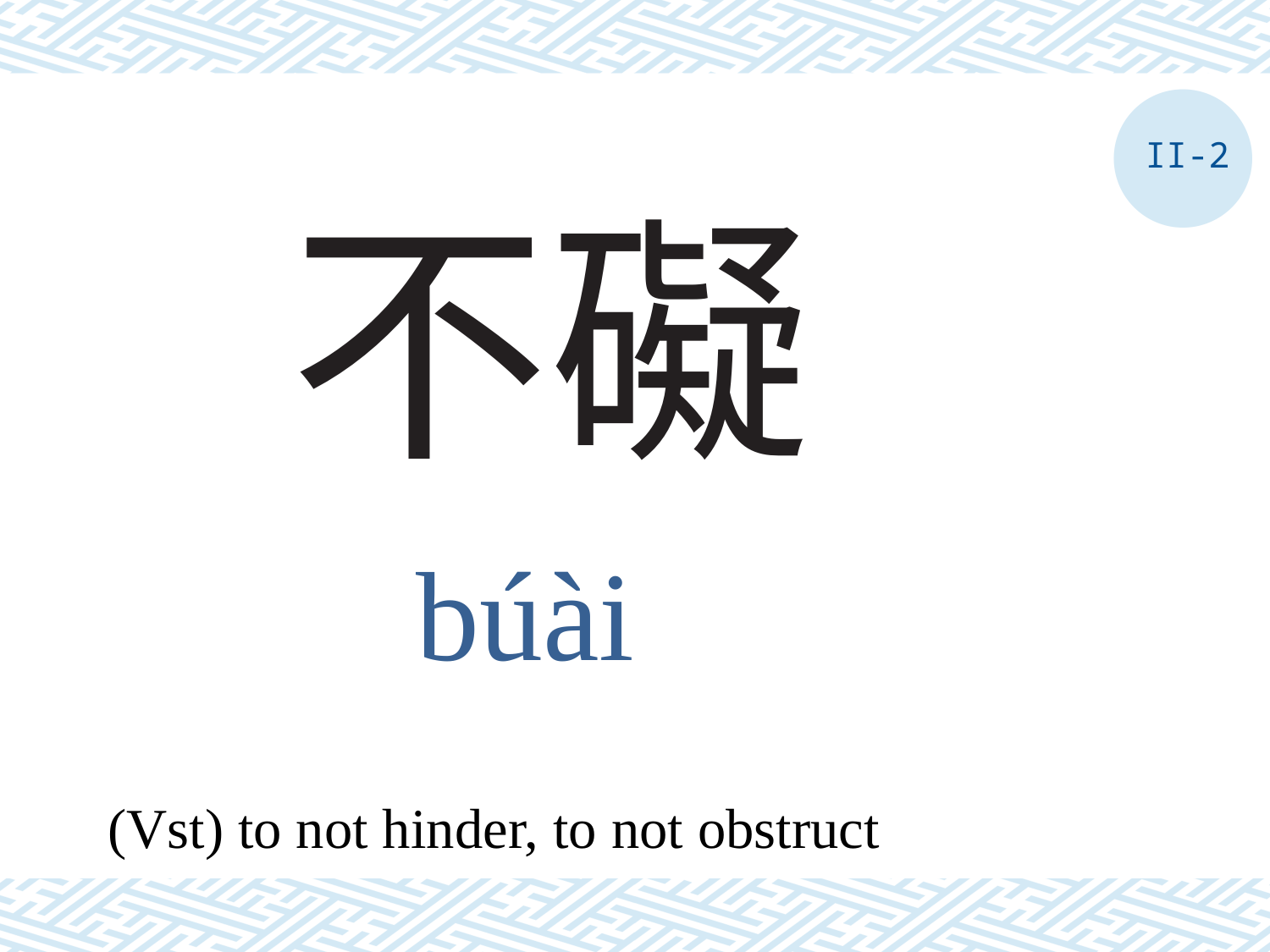

II-2

# 不礙
búài
(Vst) to not hinder, to not obstruct